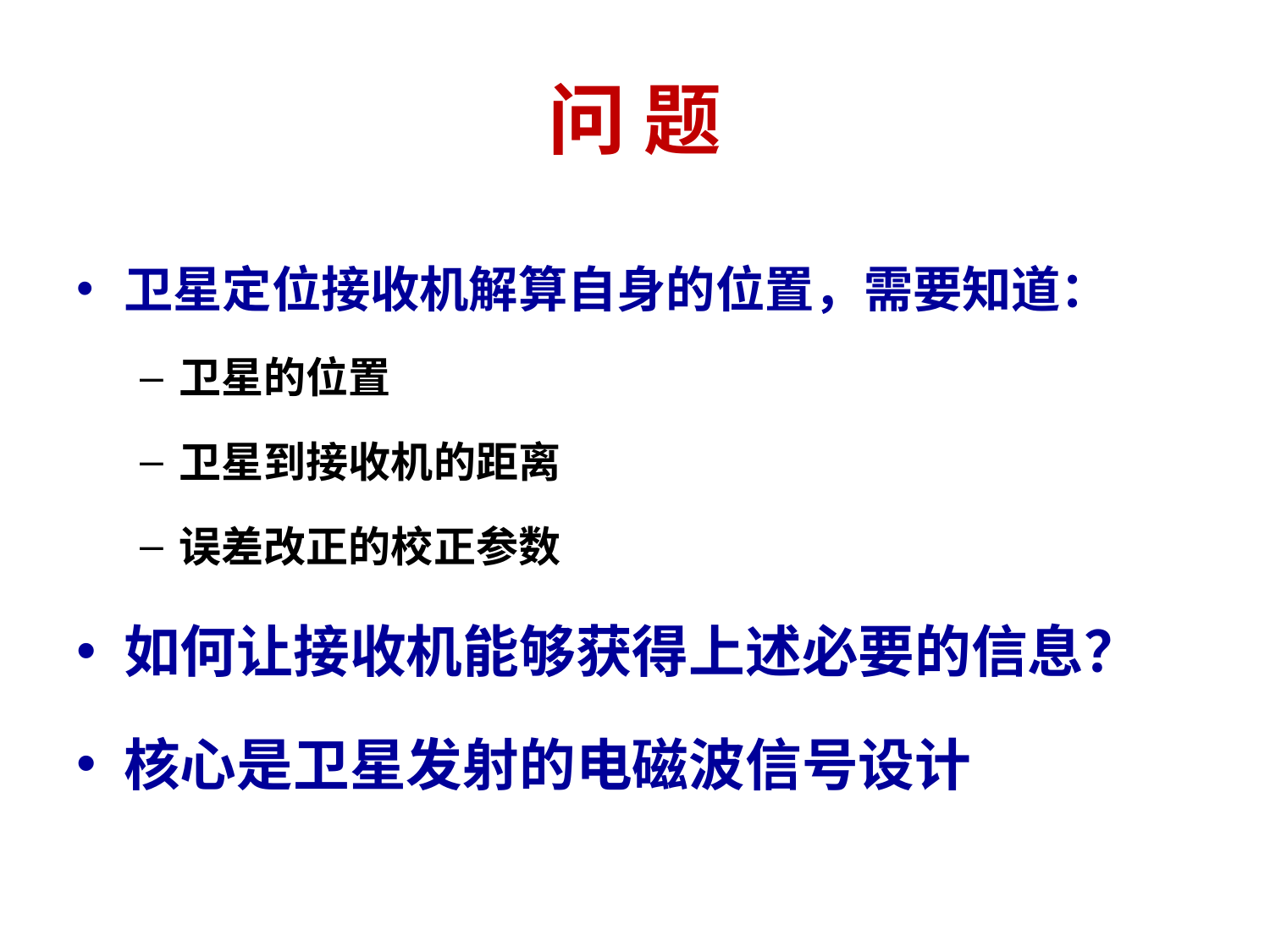

# 问 题
卫星定位接收机解算自身的位置，需要知道：
卫星的位置
卫星到接收机的距离
误差改正的校正参数
如何让接收机能够获得上述必要的信息？
核心是卫星发射的电磁波信号设计